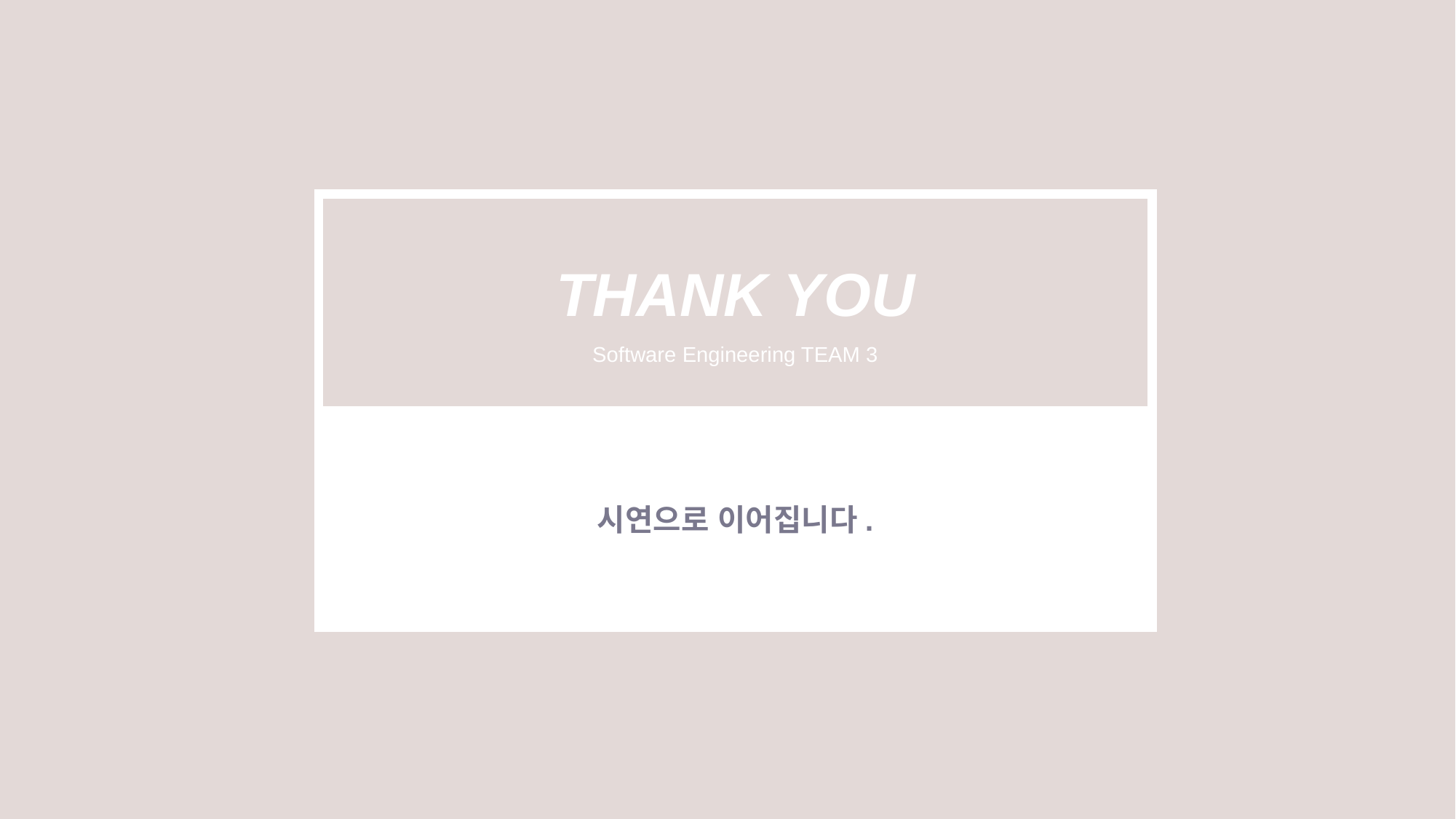

THANK YOU
Software Engineering TEAM 3
시연으로 이어집니다.